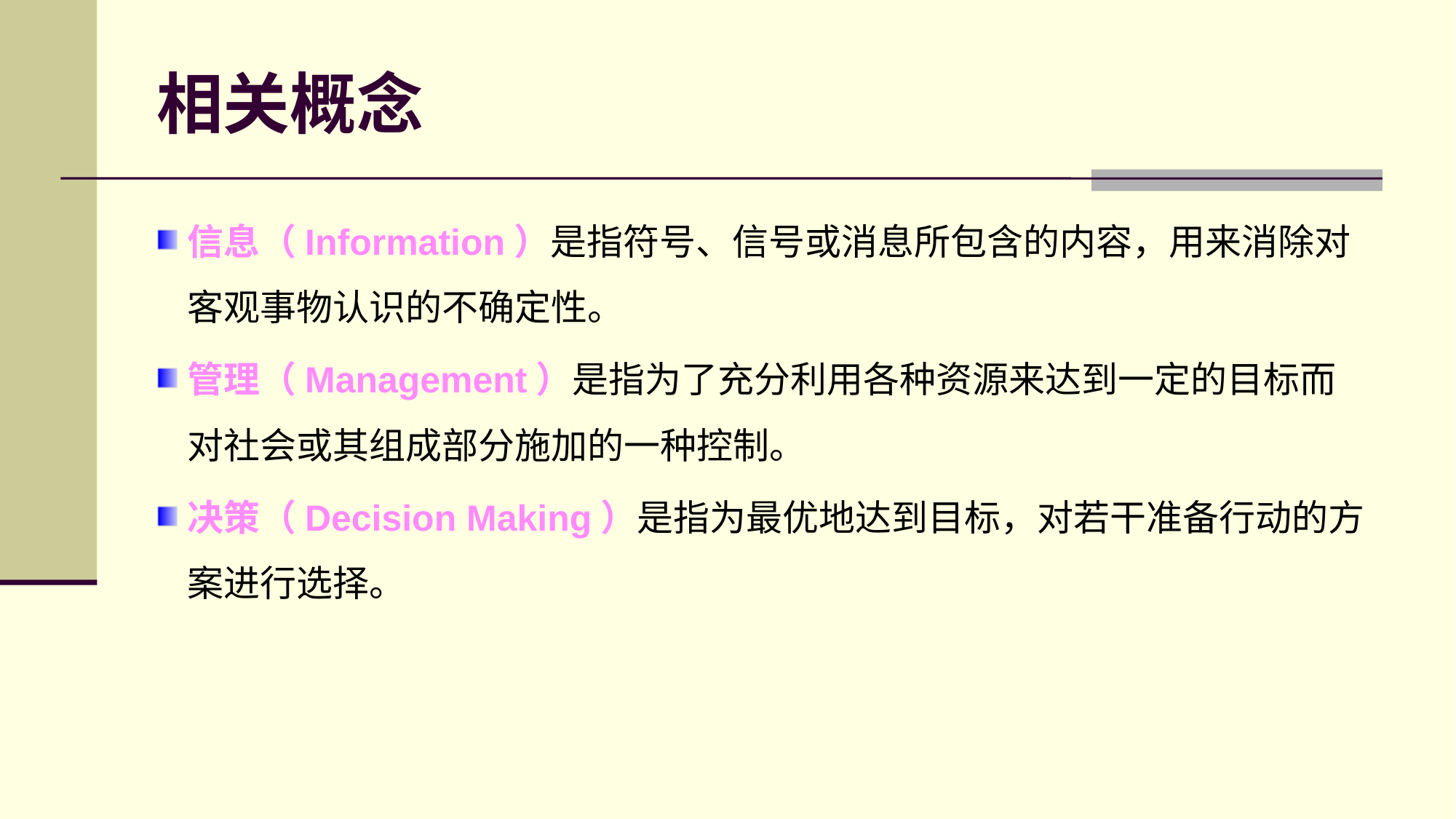

# 相关概念
信息（Information）是指符号、信号或消息所包含的内容，用来消除对客观事物认识的不确定性。
管理（Management）是指为了充分利用各种资源来达到一定的目标而对社会或其组成部分施加的一种控制。
决策（Decision Making）是指为最优地达到目标，对若干准备行动的方案进行选择。